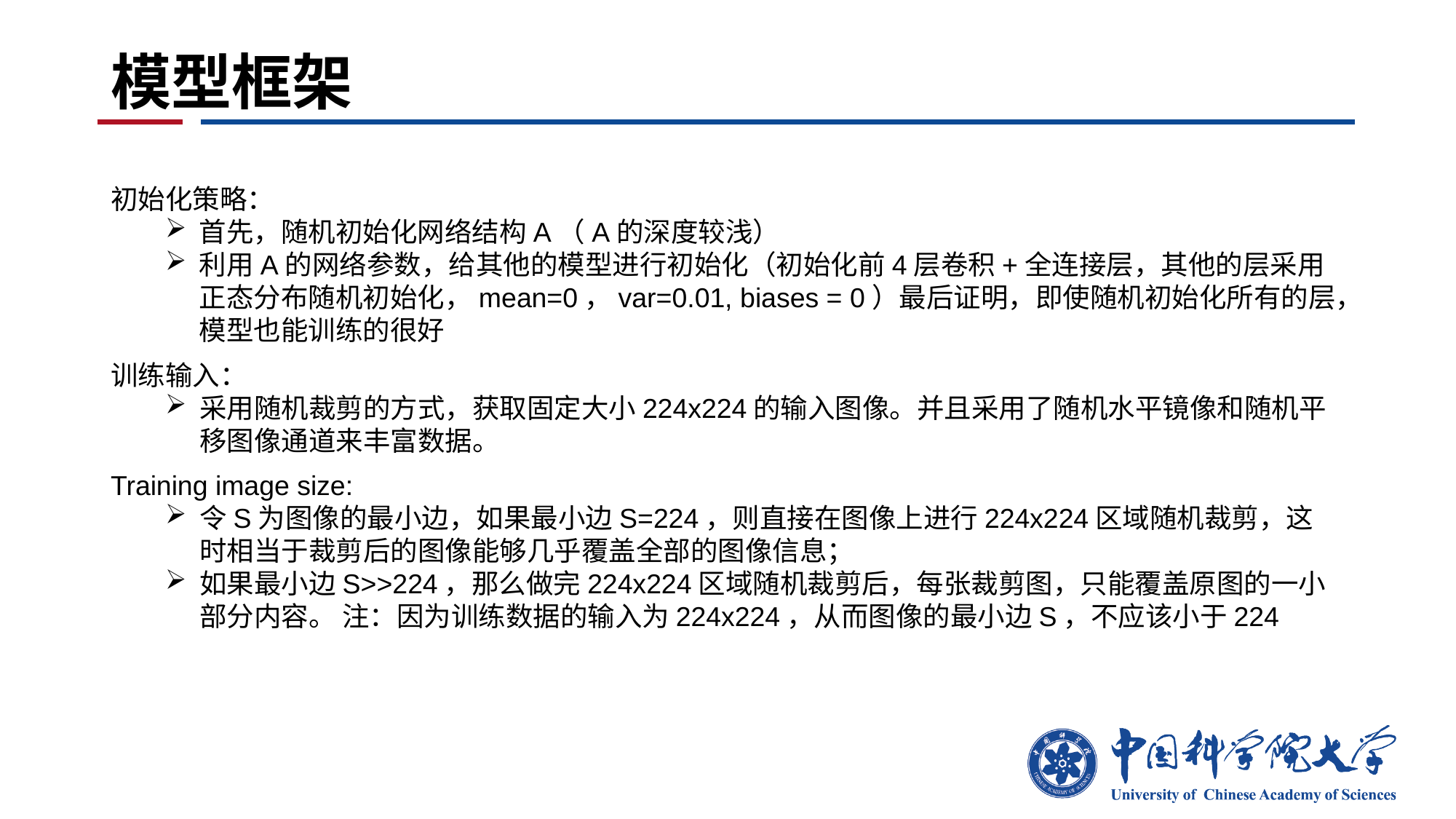

# 模型框架
初始化策略：
首先，随机初始化网络结构A（A的深度较浅）
利用A的网络参数，给其他的模型进行初始化（初始化前4层卷积+全连接层，其他的层采用正态分布随机初始化，mean=0，var=0.01, biases = 0）最后证明，即使随机初始化所有的层，模型也能训练的很好
训练输入：
采用随机裁剪的方式，获取固定大小224x224的输入图像。并且采用了随机水平镜像和随机平移图像通道来丰富数据。
Training image size:
令S为图像的最小边，如果最小边S=224，则直接在图像上进行224x224区域随机裁剪，这时相当于裁剪后的图像能够几乎覆盖全部的图像信息；
如果最小边S>>224，那么做完224x224区域随机裁剪后，每张裁剪图，只能覆盖原图的一小部分内容。 注：因为训练数据的输入为224x224，从而图像的最小边S，不应该小于224